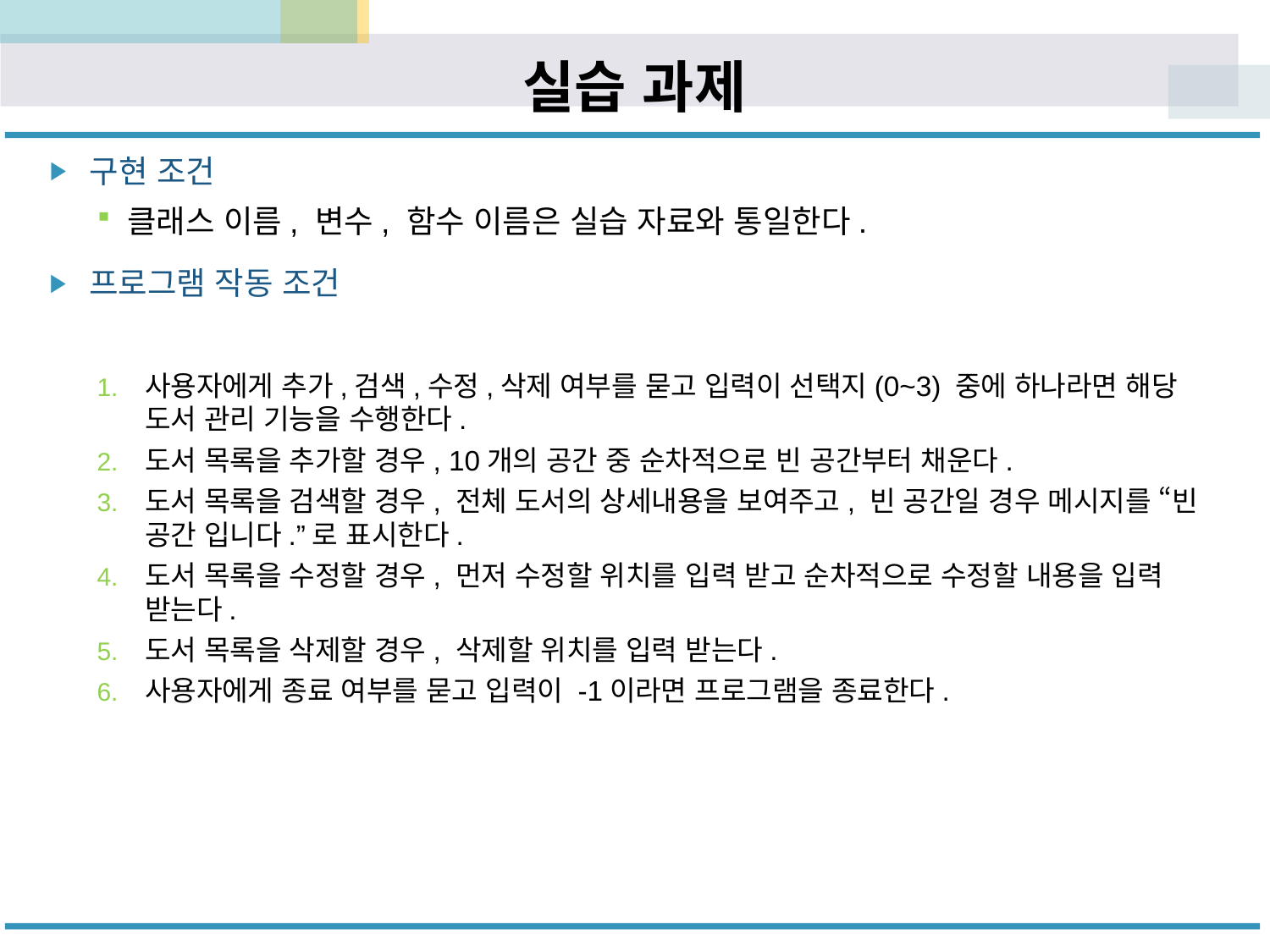

# 실습 과제

구현 조건
클래스 이름, 변수, 함수 이름은 실습 자료와 통일한다.

프로그램 작동 조건

사용자에게 추가,검색,수정,삭제 여부를 묻고 입력이 선택지(0~3) 중에 하나라면 해당 도서 관리 기능을 수행한다.
도서 목록을 추가할 경우, 10개의 공간 중 순차적으로 빈 공간부터 채운다.
도서 목록을 검색할 경우, 전체 도서의 상세내용을 보여주고, 빈 공간일 경우 메시지를 “빈 공간 입니다.”로 표시한다.
도서 목록을 수정할 경우, 먼저 수정할 위치를 입력 받고 순차적으로 수정할 내용을 입력 받는다.
도서 목록을 삭제할 경우, 삭제할 위치를 입력 받는다.
사용자에게 종료 여부를 묻고 입력이 -1이라면 프로그램을 종료한다.